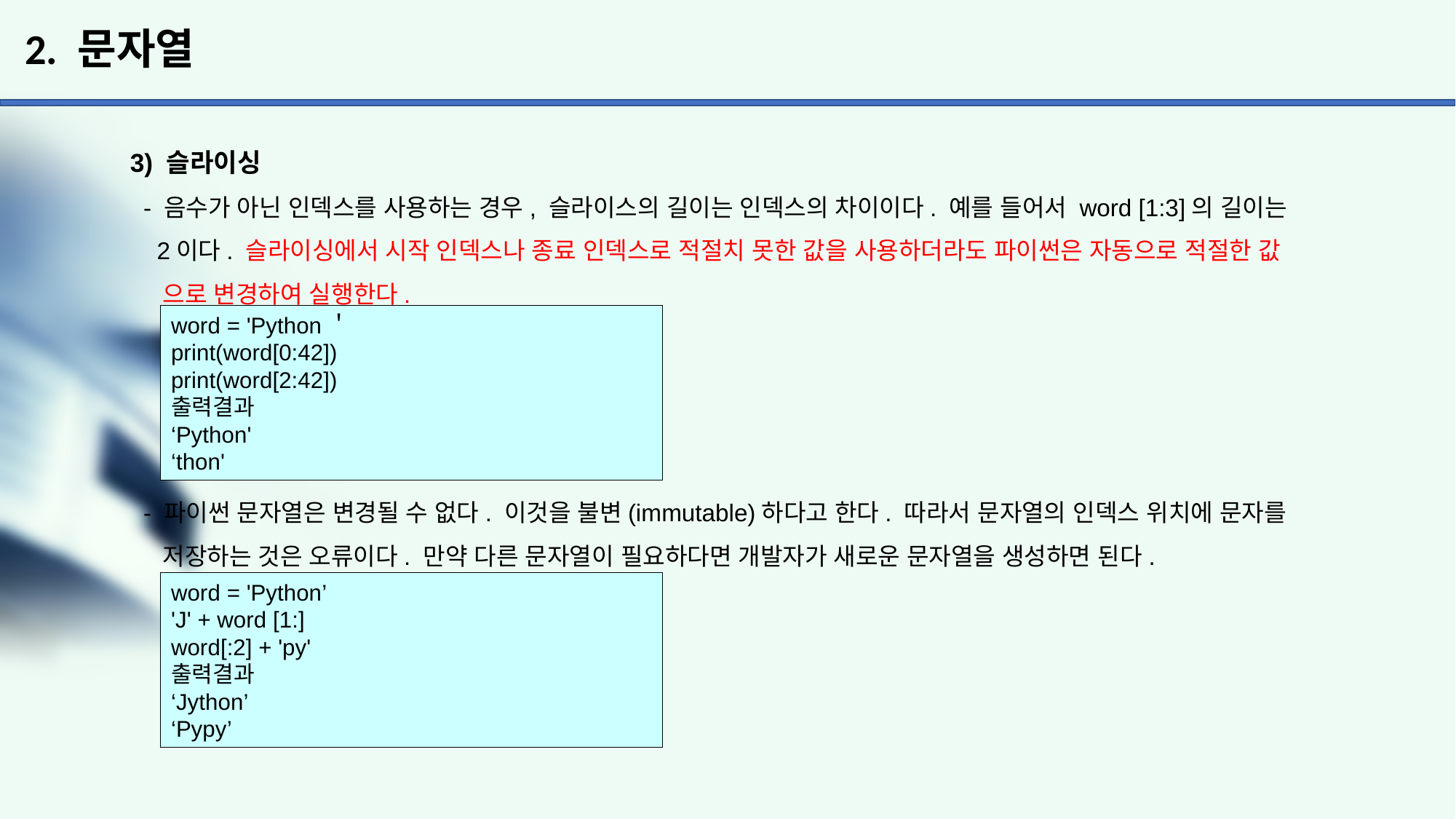

# 2. 문자열
3) 슬라이싱
  - 음수가 아닌 인덱스를 사용하는 경우, 슬라이스의 길이는 인덱스의 차이이다. 예를 들어서 word [1:3]의 길이는
    2이다. 슬라이싱에서 시작 인덱스나 종료 인덱스로 적절치 못한 값을 사용하더라도 파이썬은 자동으로 적절한 값
    으로 변경하여 실행한다.

  - 파이썬 문자열은 변경될 수 없다. 이것을 불변(immutable)하다고 한다. 따라서 문자열의 인덱스 위치에 문자를
    저장하는 것은 오류이다. 만약 다른 문자열이 필요하다면 개발자가 새로운 문자열을 생성하면 된다.
word = 'Python＇
print(word[0:42])
print(word[2:42])
출력결과
‘Python'
‘thon'
word = 'Python’
'J' + word [1:]
word[:2] + 'py'
출력결과
‘Jython’
‘Pypy’